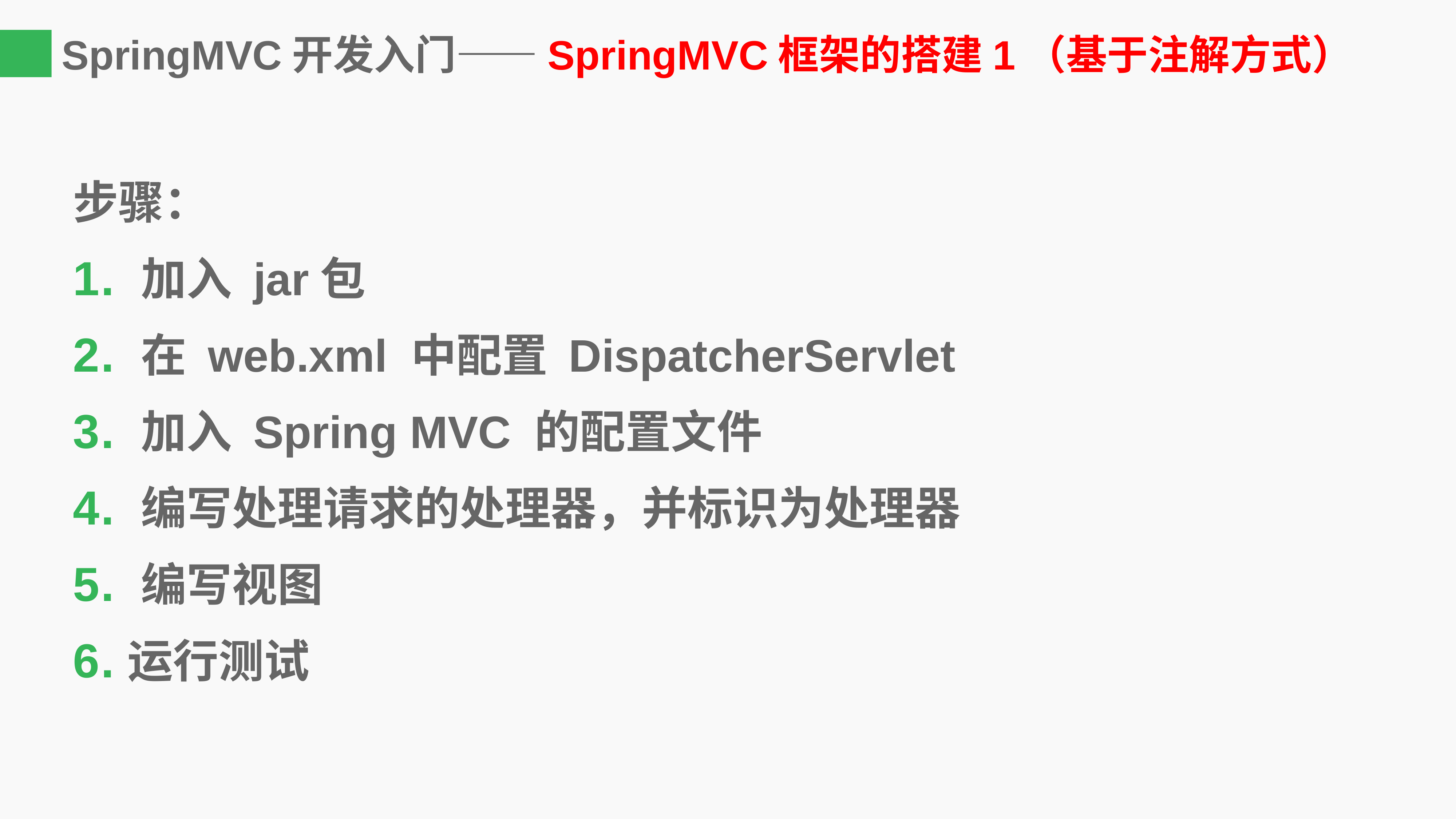

# SpringMVC开发入门——SpringMVC框架的搭建1（基于注解方式）
步骤：
加入 jar包
在 web.xml 中配置 DispatcherServlet
加入 Spring MVC 的配置文件
编写处理请求的处理器，并标识为处理器
编写视图
运行测试